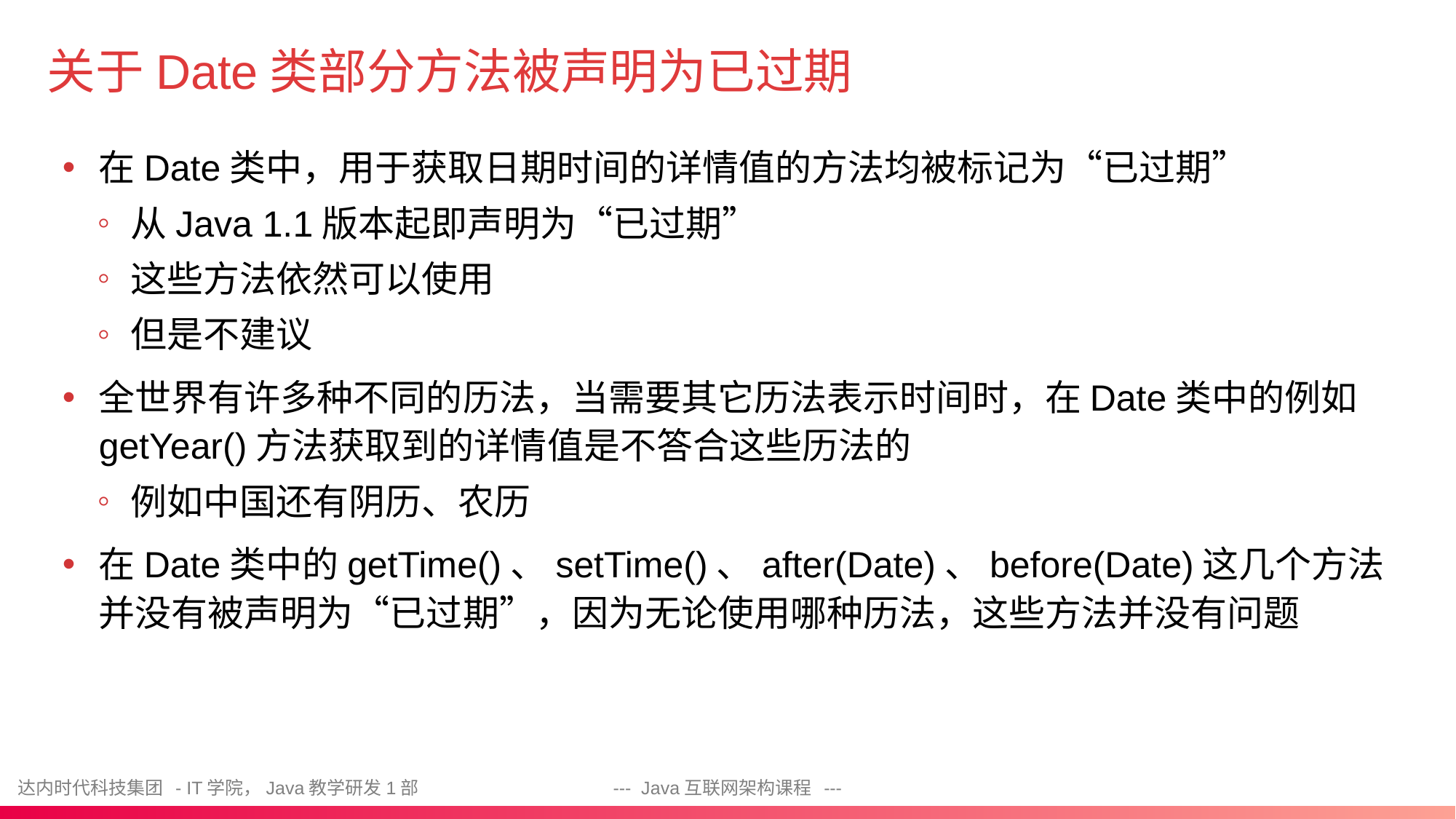

# 关于Date类部分方法被声明为已过期
在Date类中，用于获取日期时间的详情值的方法均被标记为“已过期”
从Java 1.1版本起即声明为“已过期”
这些方法依然可以使用
但是不建议
全世界有许多种不同的历法，当需要其它历法表示时间时，在Date类中的例如getYear()方法获取到的详情值是不答合这些历法的
例如中国还有阴历、农历
在Date类中的getTime()、setTime()、after(Date)、before(Date)这几个方法并没有被声明为“已过期”，因为无论使用哪种历法，这些方法并没有问题